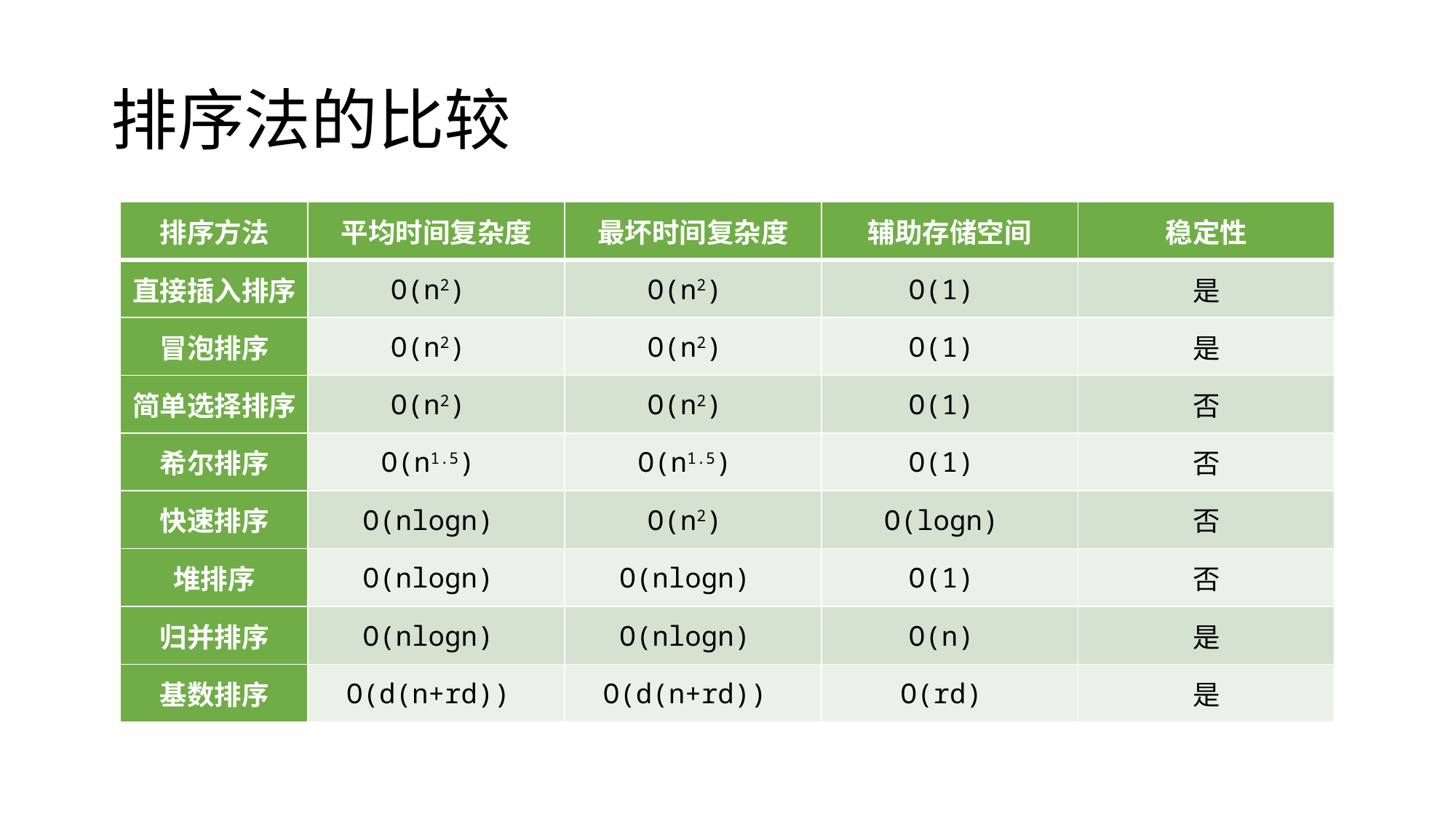

# 排序法的比较
| 排序方法 | 平均时间复杂度 | 最坏时间复杂度 | 辅助存储空间 | 稳定性 |
| --- | --- | --- | --- | --- |
| 直接插入排序 | O(n2) | O(n2) | O(1) | 是 |
| 冒泡排序 | O(n2) | O(n2) | O(1) | 是 |
| 简单选择排序 | O(n2) | O(n2) | O(1) | 否 |
| 希尔排序 | O(n1.5) | O(n1.5) | O(1) | 否 |
| 快速排序 | O(nlogn) | O(n2) | O(logn) | 否 |
| 堆排序 | O(nlogn) | O(nlogn) | O(1) | 否 |
| 归并排序 | O(nlogn) | O(nlogn) | O(n) | 是 |
| 基数排序 | O(d(n+rd)) | O(d(n+rd)) | O(rd) | 是 |